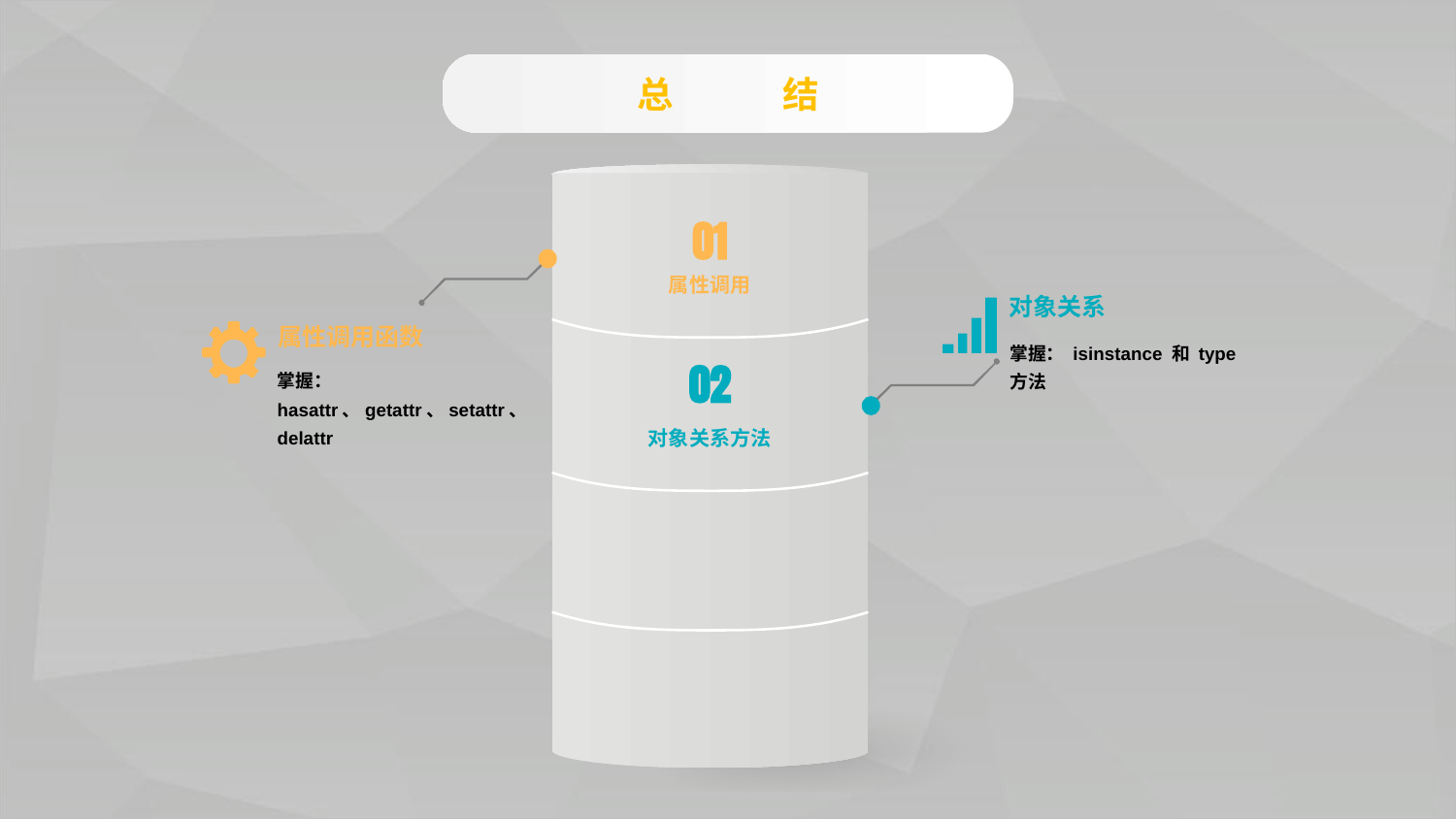

总	结

01
属性调用

对象关系

掌握： isinstance 和 type 方法
属性调用函数

掌握： hasattr、getattr、setattr、delattr
02
对象关系方法